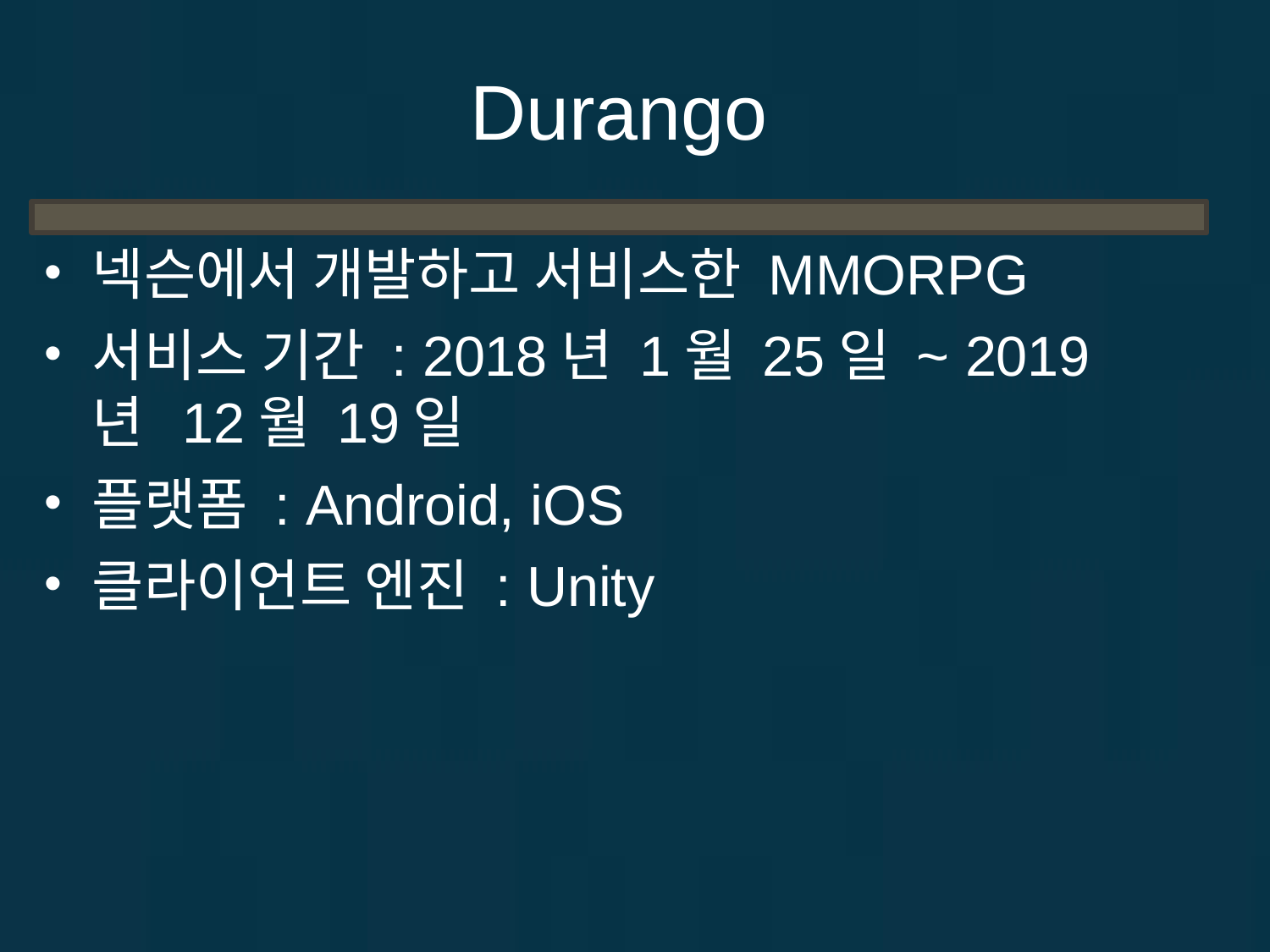

# Durango

넥슨에서 개발하고 서비스한 MMORPG
서비스 기간 : 2018년 1월 25일 ~ 2019년  12월 19일
플랫폼 : Android, iOS
클라이언트 엔진 : Unity